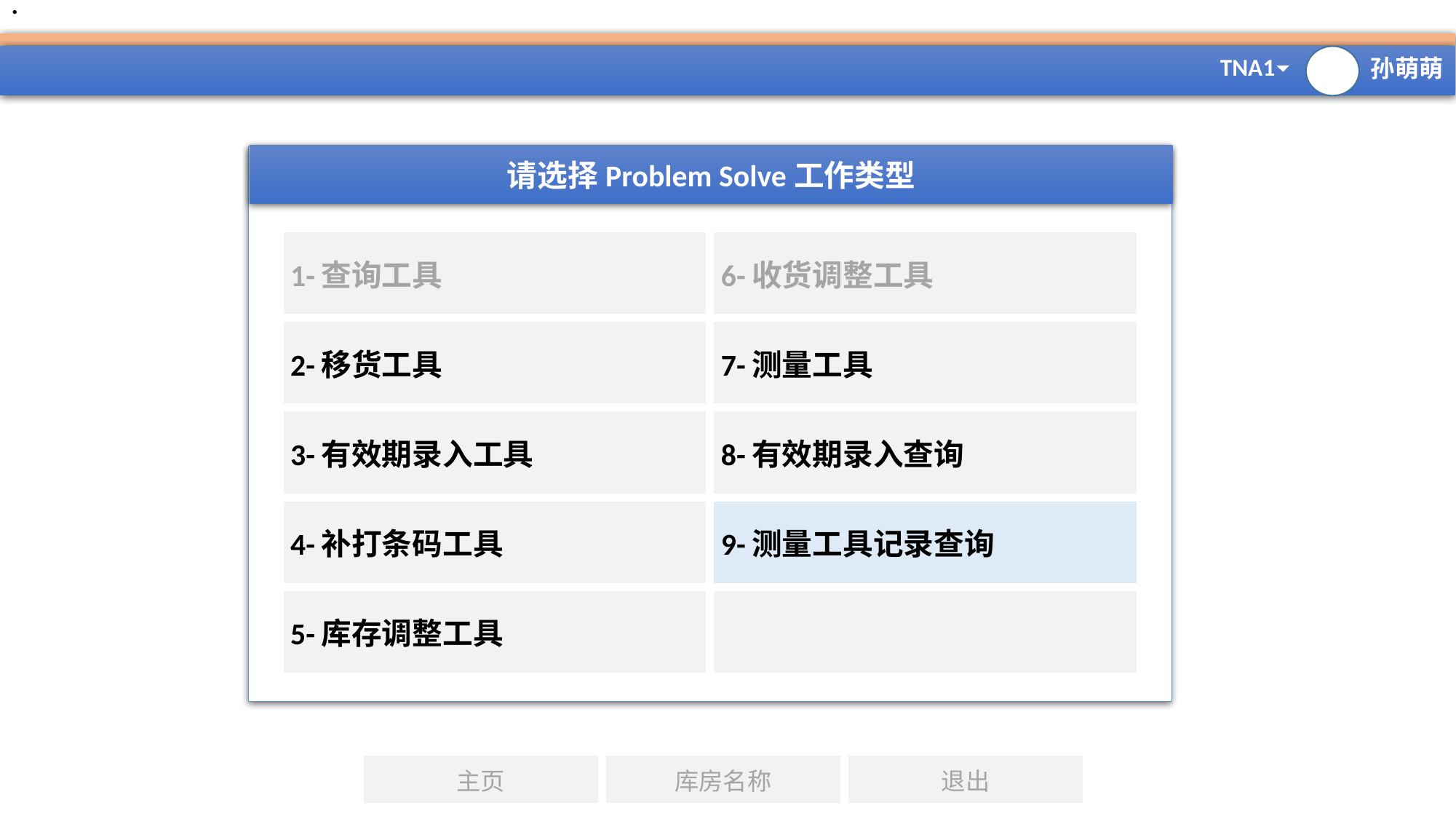

# ·
请选择Problem Solve工作类型

| 1-查询工具 | 6-收货调整工具 |
| --- | --- |
| 2-移货工具 | 7-测量工具 |
| 3-有效期录入工具 | 8-有效期录入查询 |
| 4-补打条码工具 | 9-测量工具记录查询 |
| 5-库存调整工具 |  |
| 主页 | 库房名称 | 退出 |
| --- | --- | --- |